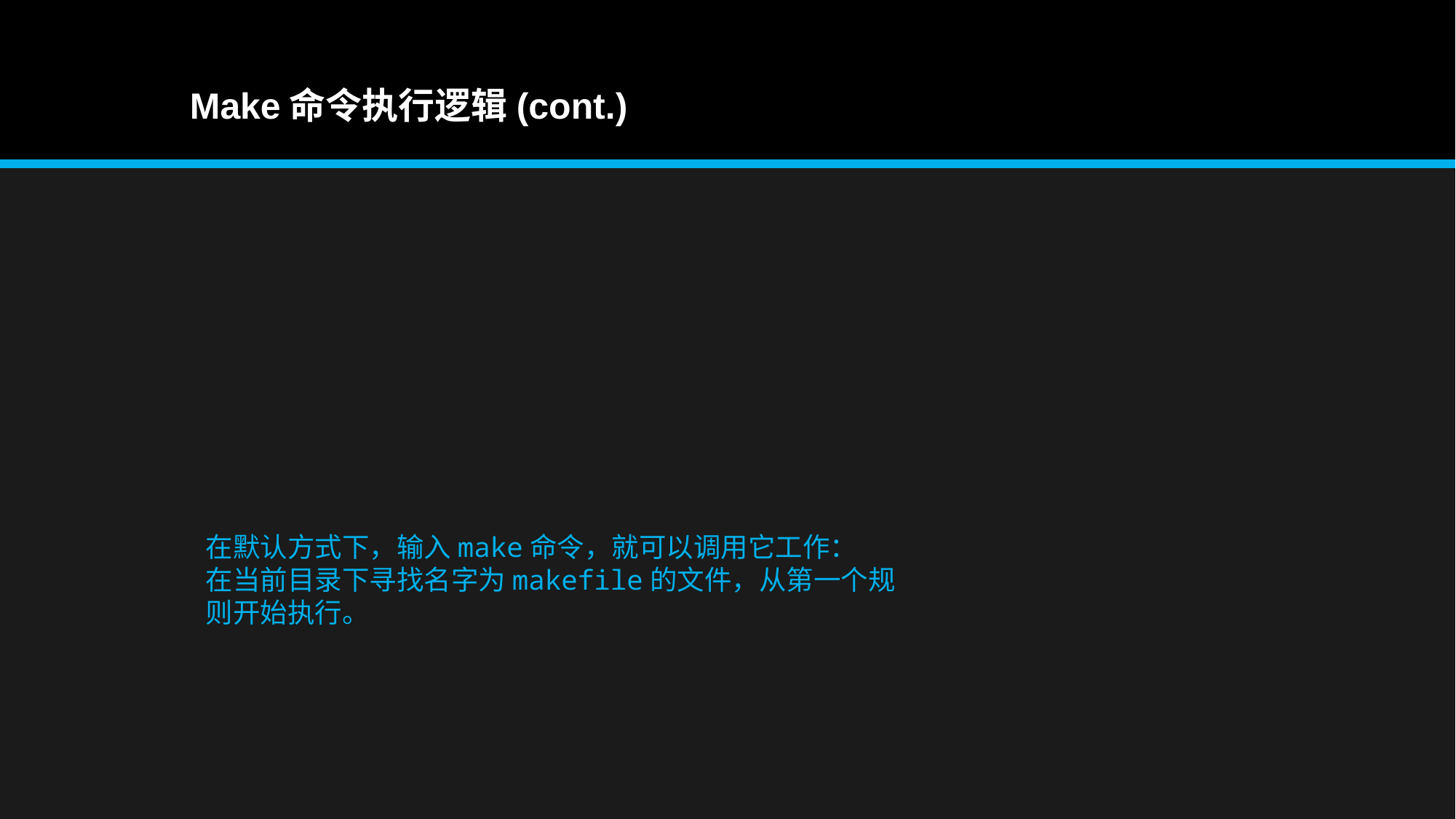

Make命令执行逻辑(cont.)规则的执行顺序：
Make命令的工作过程如下：
    ① 读入makefile文件；
    ② 初始化文件中的变量；
    ③ 推导隐式规则，并分析所有规则；
    ④ 为所有的目标文件创建依赖关系链；
    ⑤ 根据依赖关系和时间数据，确定哪些目标文件要重新生成；
    ⑥ 执行相应的生成命令。

在默认方式下，输入make命令，就可以调用它工作：
在当前目录下寻找名字为makefile的文件，从第一个规则开始执行。